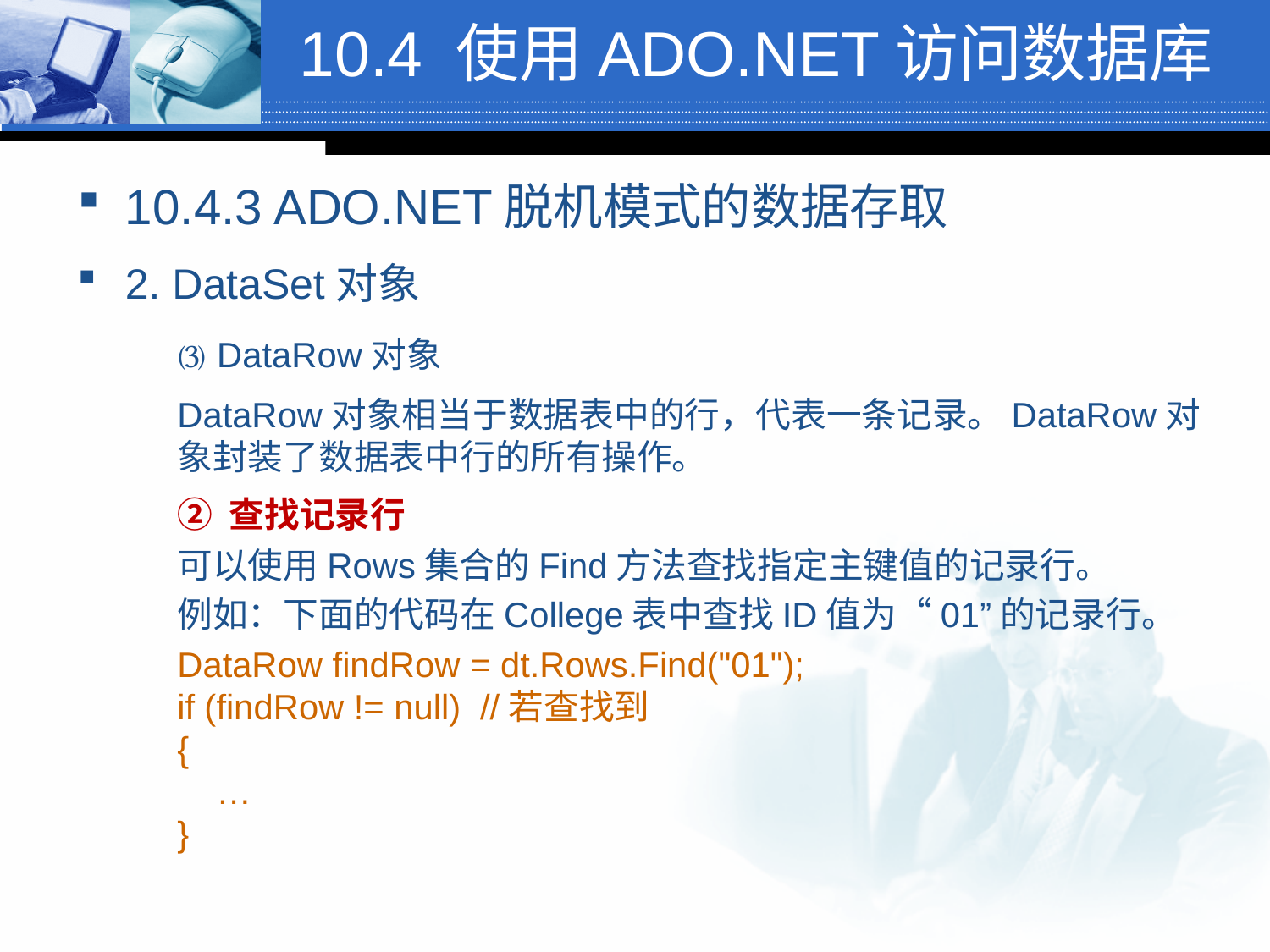

# 10.4 使用ADO.NET访问数据库
10.4.3 ADO.NET脱机模式的数据存取
2. DataSet对象
⑶ DataRow对象
DataRow对象相当于数据表中的行，代表一条记录。DataRow对象封装了数据表中行的所有操作。
② 查找记录行
可以使用Rows集合的Find方法查找指定主键值的记录行。
例如：下面的代码在College表中查找ID值为“01”的记录行。
DataRow findRow = dt.Rows.Find("01");
if (findRow != null)  //若查找到
{
    …
}